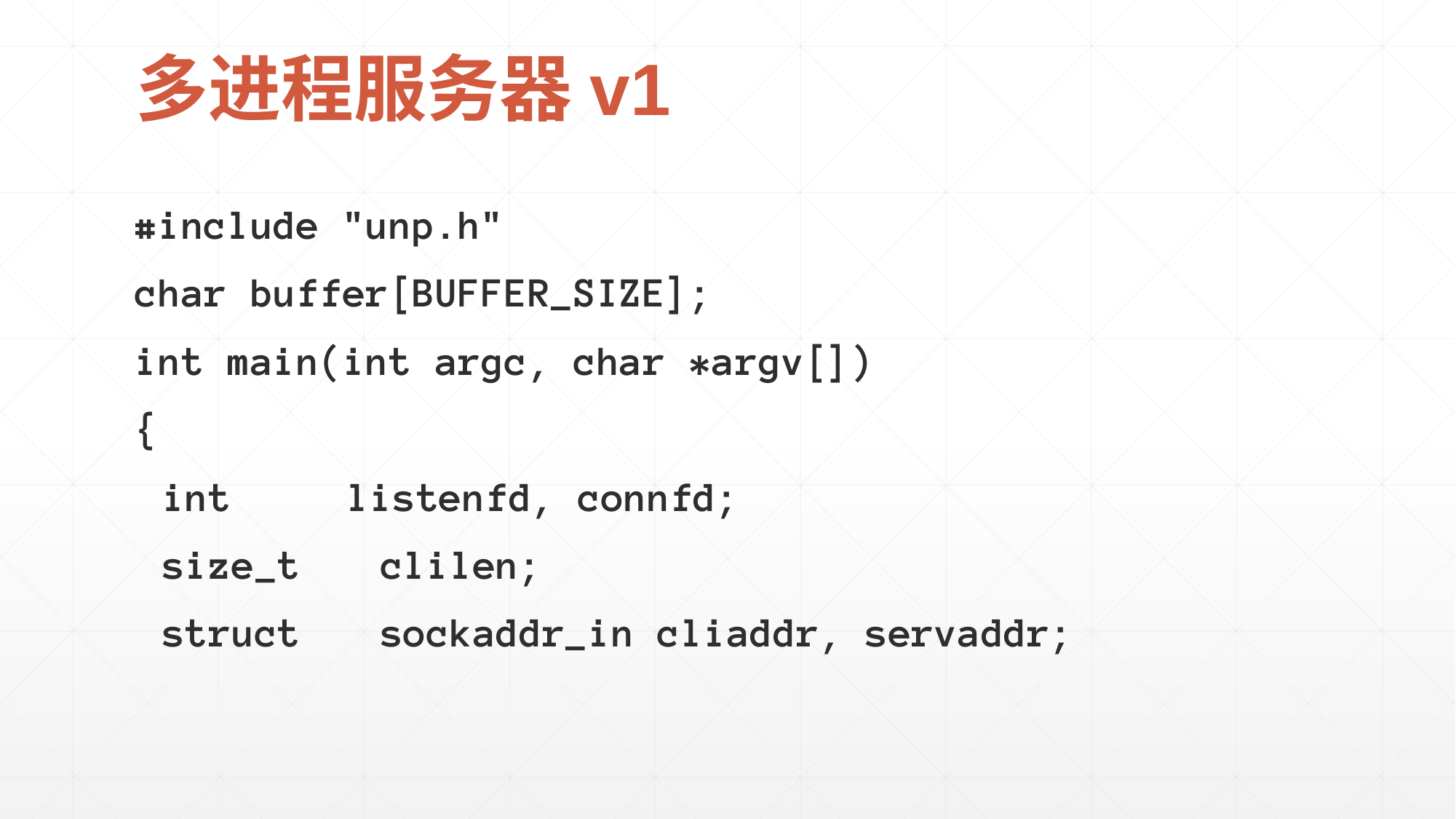

# 多进程服务器v1
#include "unp.h"
char buffer[BUFFER_SIZE];
int main(int argc, char *argv[])
{
	int     listenfd, connfd;
	size_t	clilen;
	struct	sockaddr_in cliaddr, servaddr;